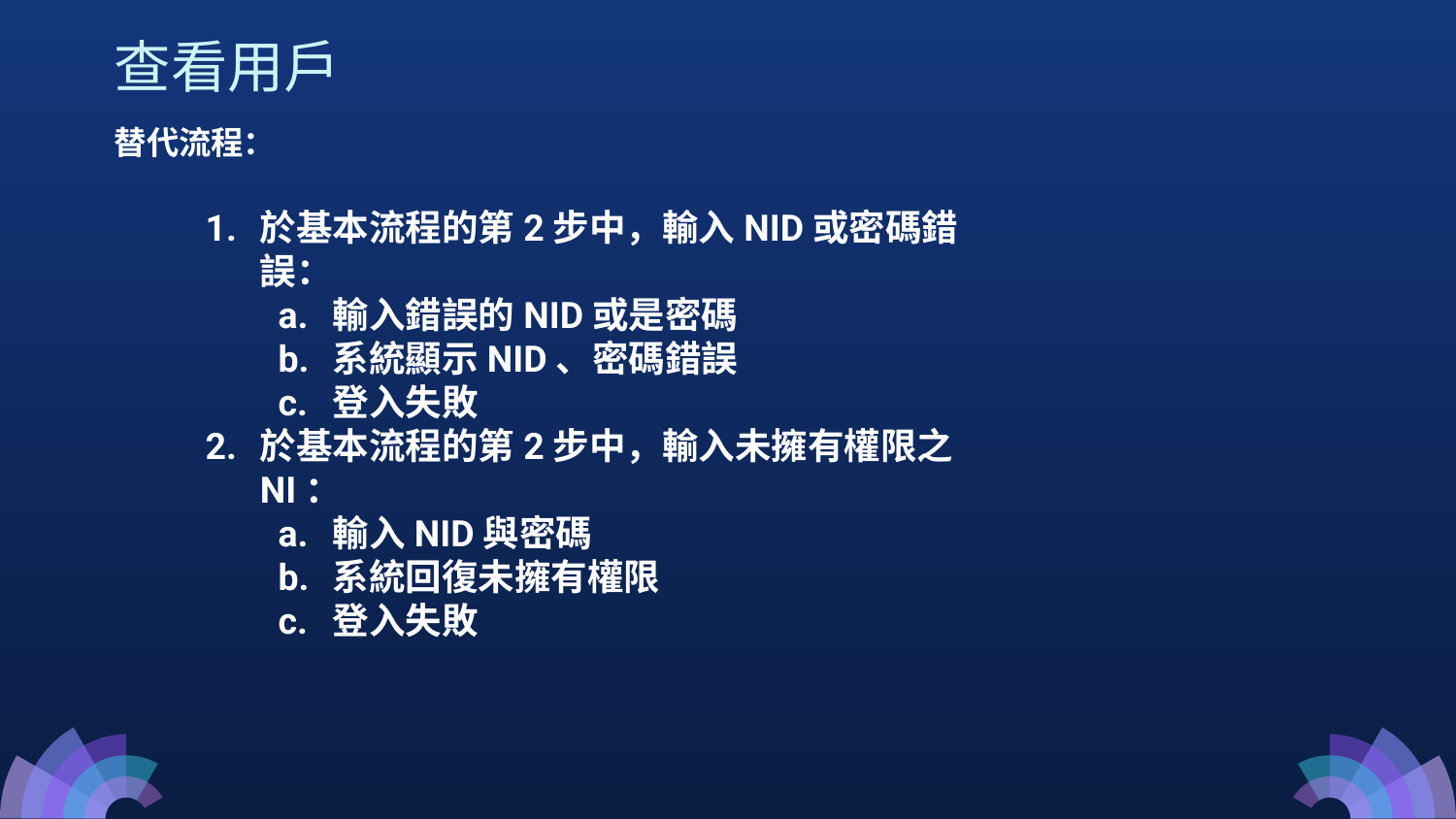

查看用戶
替代流程：

於基本流程的第2步中，輸入NID或密碼錯誤：
輸入錯誤的NID或是密碼
系統顯示NID、密碼錯誤
登入失敗
於基本流程的第2步中，輸入未擁有權限之NI：
輸入NID與密碼
系統回復未擁有權限
登入失敗